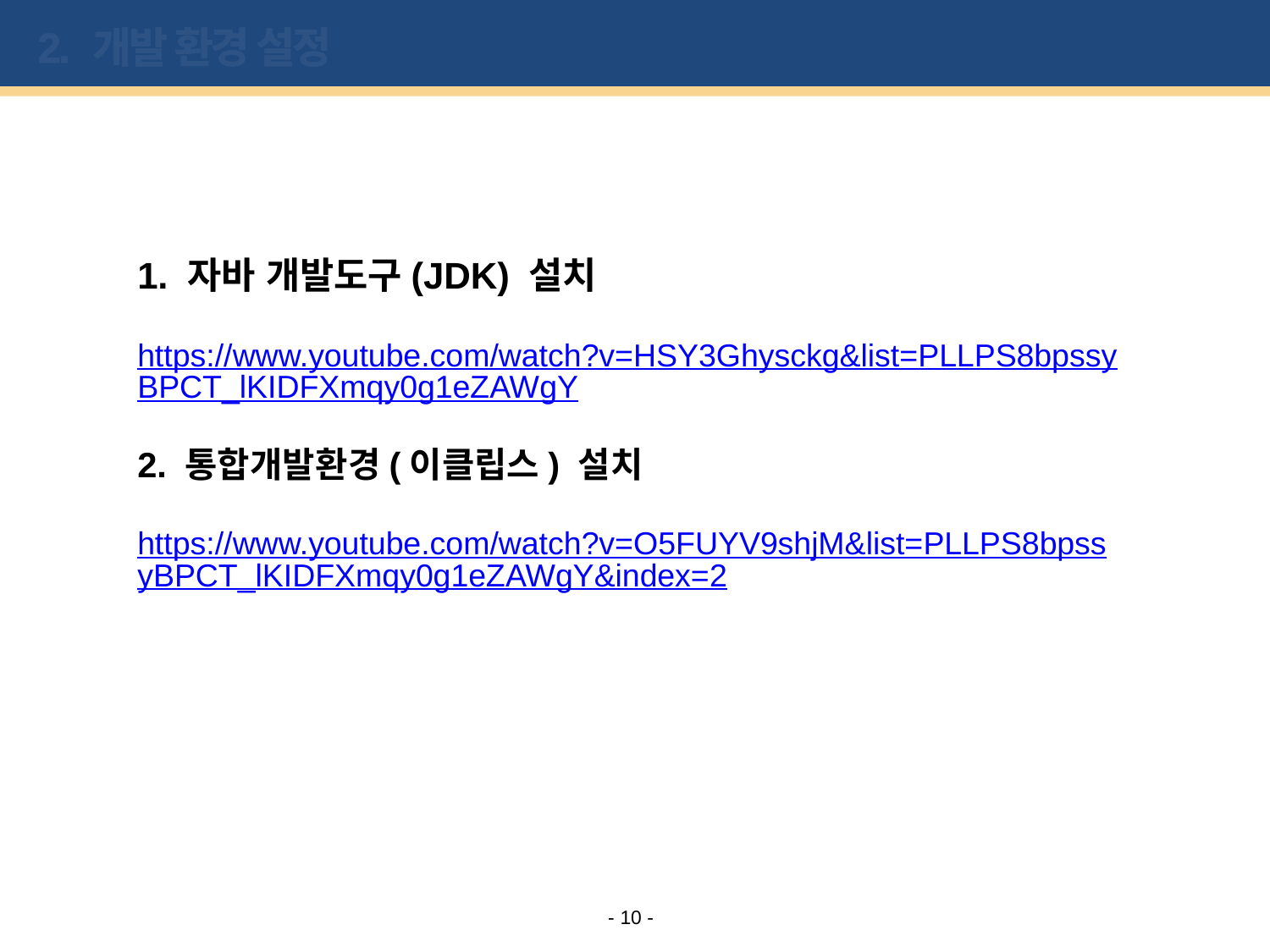

# 2. 개발 환경 설정
1. 자바 개발도구(JDK) 설치

https://www.youtube.com/watch?v=HSY3Ghysckg&list=PLLPS8bpssyBPCT_lKIDFXmqy0g1eZAWgY

2. 통합개발환경(이클립스) 설치

https://www.youtube.com/watch?v=O5FUYV9shjM&list=PLLPS8bpssyBPCT_lKIDFXmqy0g1eZAWgY&index=2